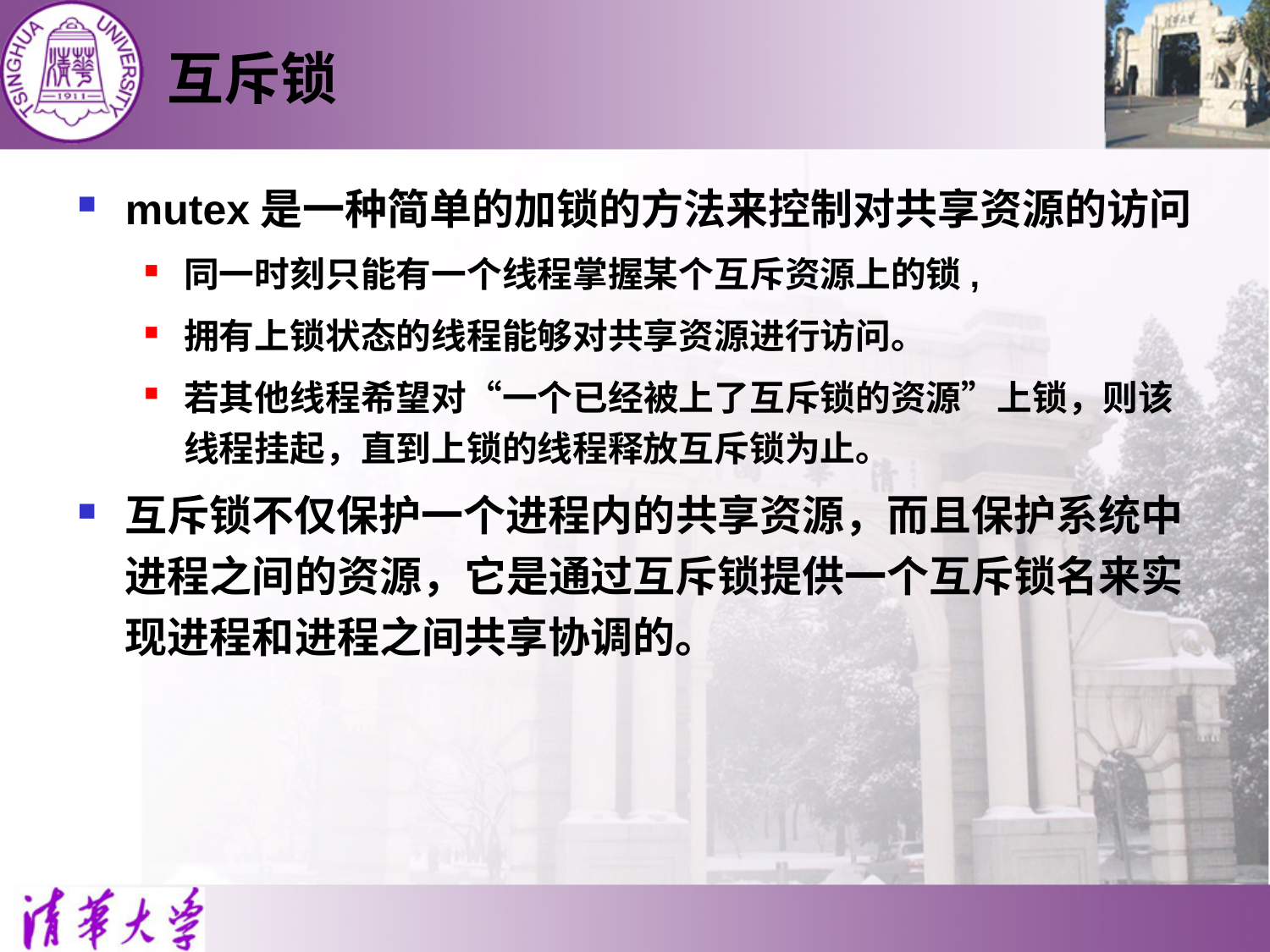

# 互斥锁
mutex是一种简单的加锁的方法来控制对共享资源的访问
同一时刻只能有一个线程掌握某个互斥资源上的锁,
拥有上锁状态的线程能够对共享资源进行访问。
若其他线程希望对“一个已经被上了互斥锁的资源”上锁，则该线程挂起，直到上锁的线程释放互斥锁为止。
互斥锁不仅保护一个进程内的共享资源，而且保护系统中进程之间的资源，它是通过互斥锁提供一个互斥锁名来实现进程和进程之间共享协调的。